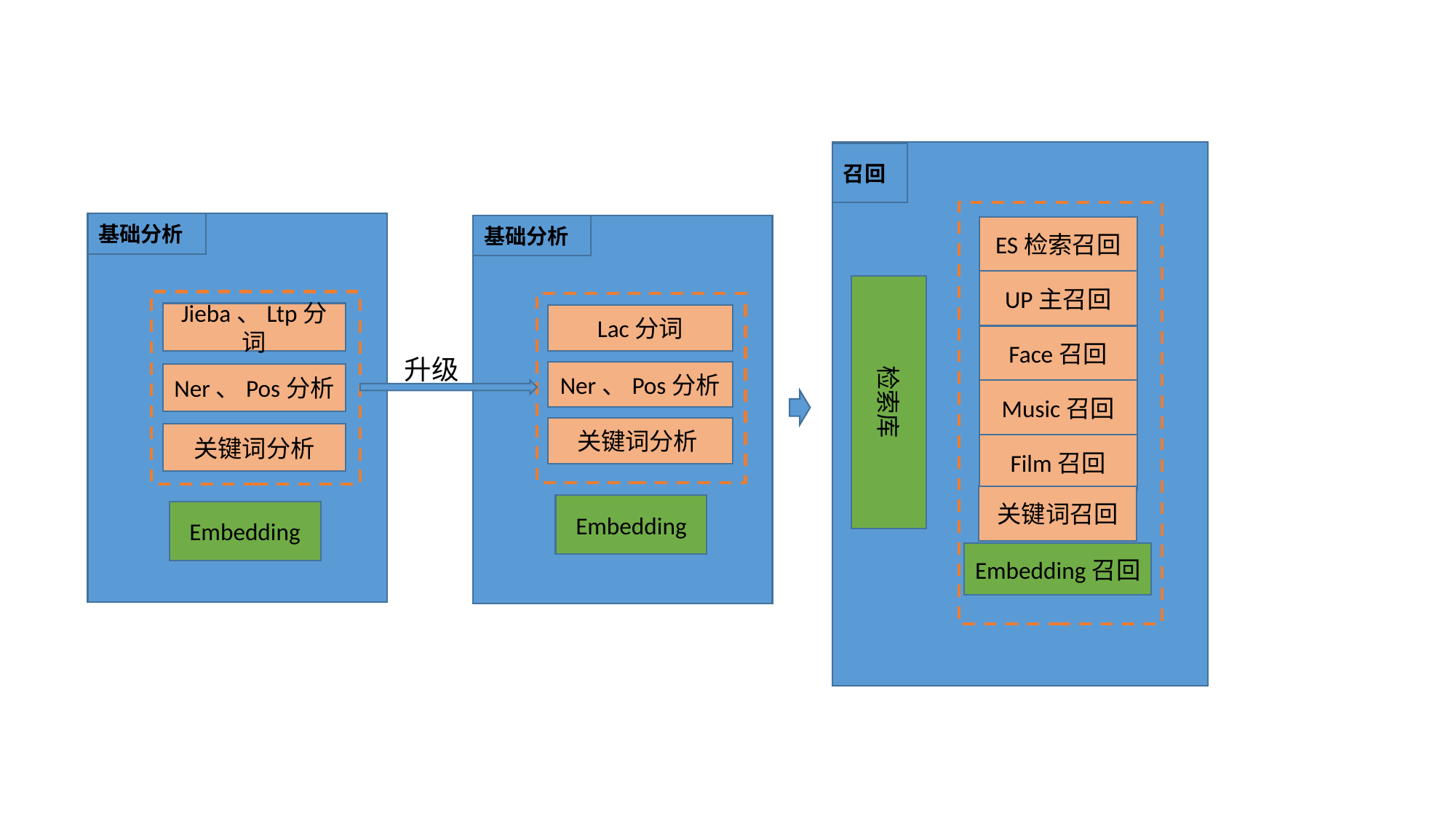

召回

ES检索召回
UP主召回
检索库
Face召回
Music召回
Film召回
关键词召回
Embedding召回

基础分析

Jieba、Ltp分词
Ner、Pos分析
关键词分析
Embedding

基础分析

Lac分词
Ner、Pos分析
关键词分析
Embedding
升级